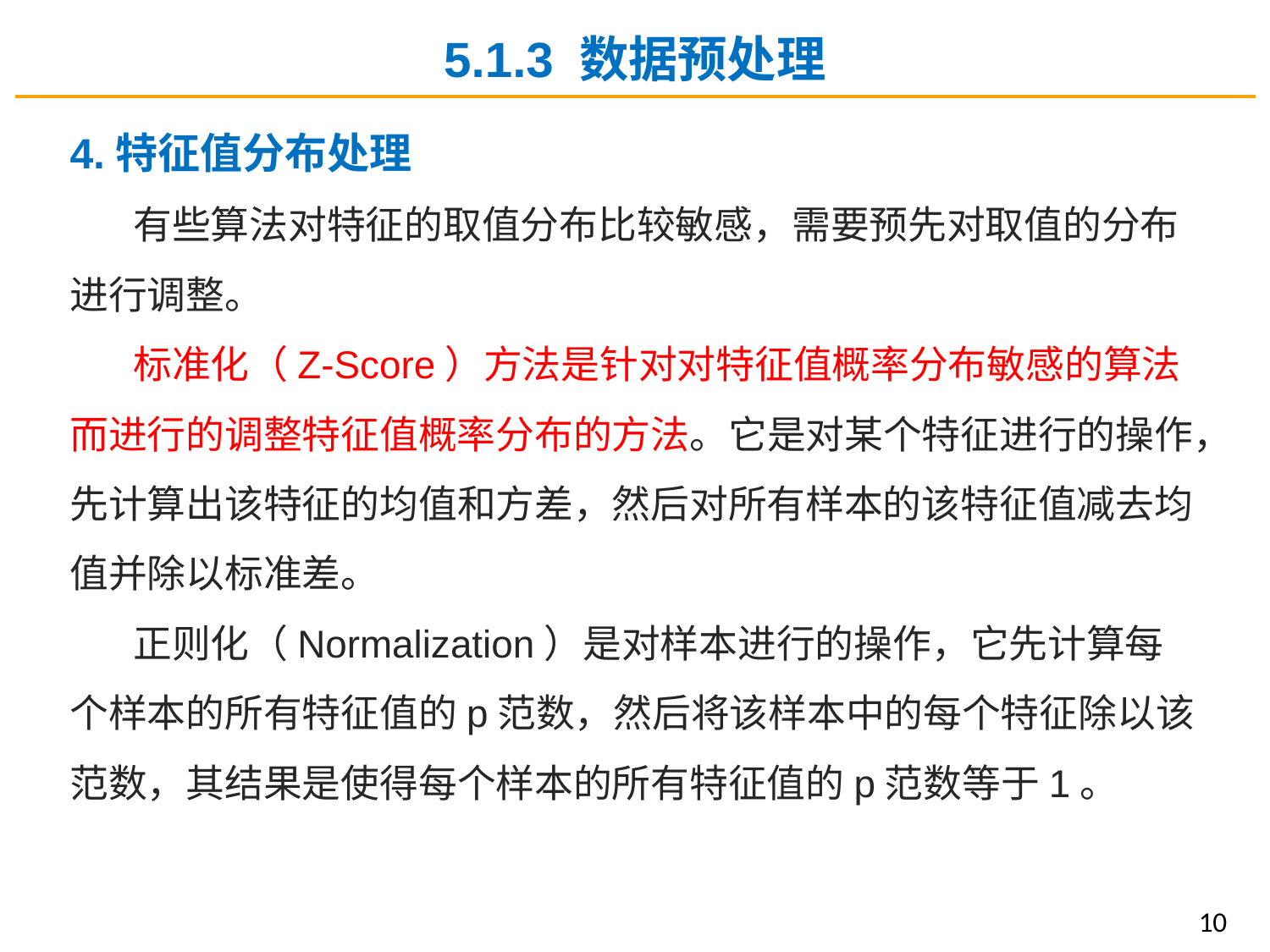

5.1.3 数据预处理
4.特征值分布处理
有些算法对特征的取值分布比较敏感，需要预先对取值的分布进行调整。
标准化（Z-Score）方法是针对对特征值概率分布敏感的算法而进行的调整特征值概率分布的方法。它是对某个特征进行的操作，先计算出该特征的均值和方差，然后对所有样本的该特征值减去均值并除以标准差。
正则化（Normalization）是对样本进行的操作，它先计算每个样本的所有特征值的p范数，然后将该样本中的每个特征除以该范数，其结果是使得每个样本的所有特征值的p范数等于1。
10